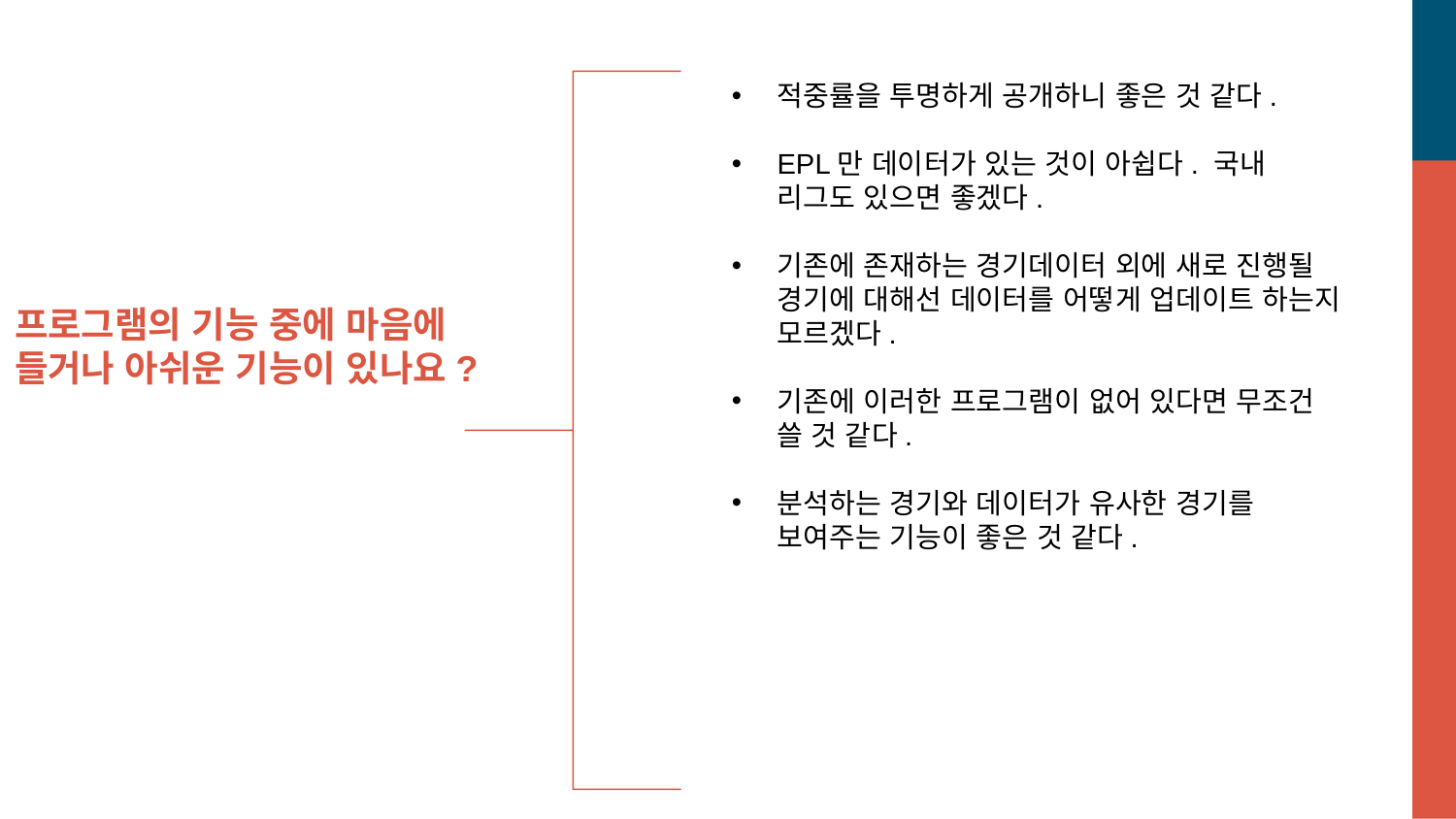

적중률을 투명하게 공개하니 좋은 것 같다.

EPL만 데이터가 있는 것이 아쉽다. 국내 리그도 있으면 좋겠다.

기존에 존재하는 경기데이터 외에 새로 진행될 경기에 대해선 데이터를 어떻게 업데이트 하는지 모르겠다.

기존에 이러한 프로그램이 없어 있다면 무조건 쓸 것 같다.

분석하는 경기와 데이터가 유사한 경기를 보여주는 기능이 좋은 것 같다.

# 프로그램의 기능 중에 마음에 들거나 아쉬운 기능이 있나요?